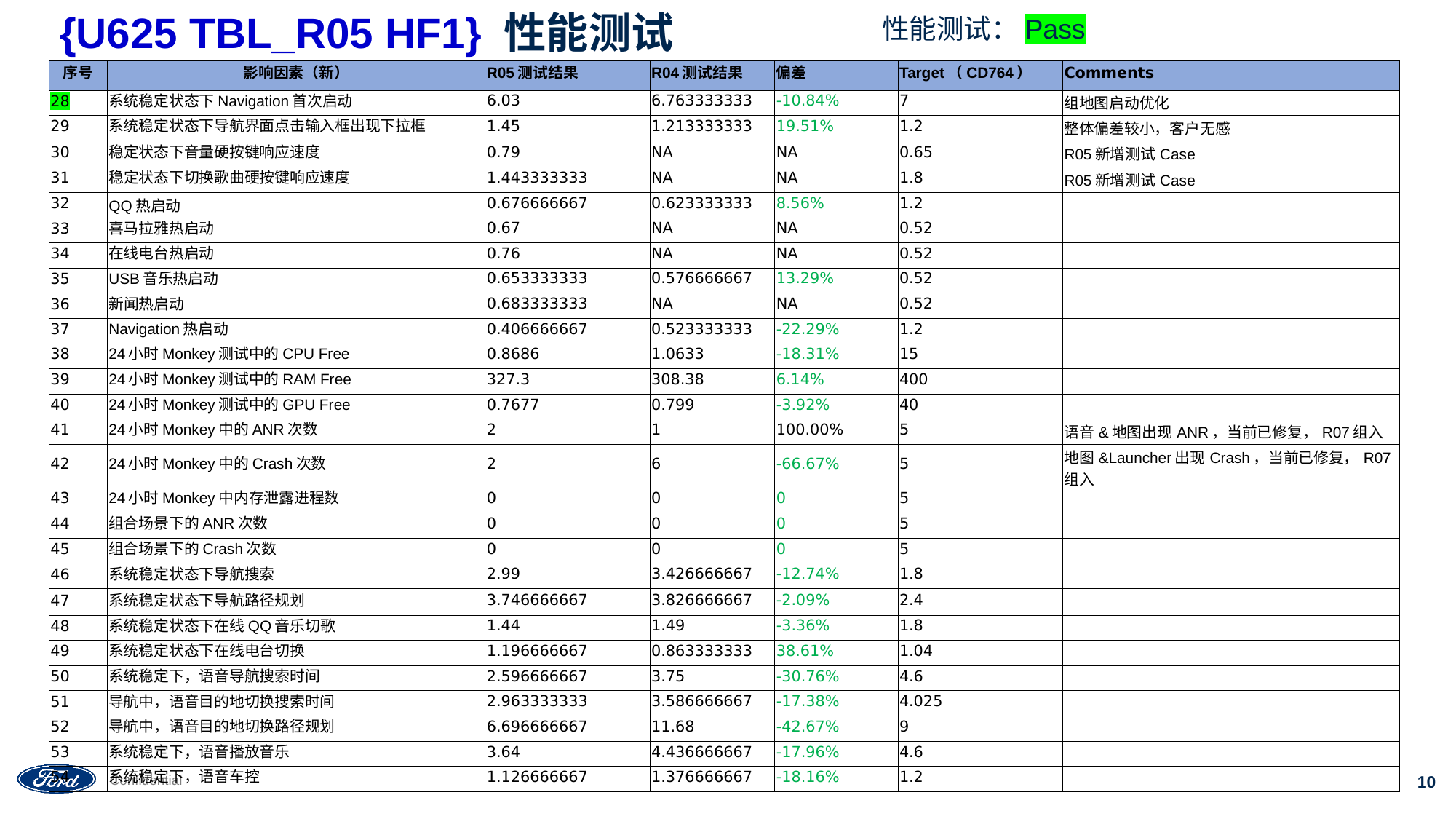

性能测试：Pass

# {U625 TBL_R05 HF1} 性能测试
| 序号 | 影响因素（新） | R05测试结果 | R04测试结果 | 偏差 | Target（CD764） | Comments |
| --- | --- | --- | --- | --- | --- | --- |
| 28 | 系统稳定状态下Navigation首次启动 | 6.03 | 6.763333333 | -10.84% | 7 | 组地图启动优化 |
| 29 | 系统稳定状态下导航界面点击输入框出现下拉框 | 1.45 | 1.213333333 | 19.51% | 1.2 | 整体偏差较小，客户无感 |
| 30 | 稳定状态下音量硬按键响应速度 | 0.79 | NA | NA | 0.65 | R05新增测试Case |
| 31 | 稳定状态下切换歌曲硬按键响应速度 | 1.443333333 | NA | NA | 1.8 | R05新增测试Case |
| 32 | QQ热启动 | 0.676666667 | 0.623333333 | 8.56% | 1.2 |  |
| 33 | 喜马拉雅热启动 | 0.67 | NA | NA | 0.52 |  |
| 34 | 在线电台热启动 | 0.76 | NA | NA | 0.52 |  |
| 35 | USB音乐热启动 | 0.653333333 | 0.576666667 | 13.29% | 0.52 |  |
| 36 | 新闻热启动 | 0.683333333 | NA | NA | 0.52 |  |
| 37 | Navigation热启动 | 0.406666667 | 0.523333333 | -22.29% | 1.2 |  |
| 38 | 24小时Monkey测试中的CPU Free | 0.8686 | 1.0633 | -18.31% | 15 |  |
| 39 | 24小时Monkey测试中的RAM Free | 327.3 | 308.38 | 6.14% | 400 |  |
| 40 | 24小时Monkey测试中的GPU Free | 0.7677 | 0.799 | -3.92% | 40 |  |
| 41 | 24小时Monkey中的ANR次数 | 2 | 1 | 100.00% | 5 | 语音&地图出现ANR，当前已修复，R07组入 |
| 42 | 24小时Monkey中的Crash次数 | 2 | 6 | -66.67% | 5 | 地图&Launcher出现Crash，当前已修复，R07组入 |
| 43 | 24小时Monkey中内存泄露进程数 | 0 | 0 | 0 | 5 |  |
| 44 | 组合场景下的ANR次数 | 0 | 0 | 0 | 5 |  |
| 45 | 组合场景下的Crash次数 | 0 | 0 | 0 | 5 |  |
| 46 | 系统稳定状态下导航搜索 | 2.99 | 3.426666667 | -12.74% | 1.8 |  |
| 47 | 系统稳定状态下导航路径规划 | 3.746666667 | 3.826666667 | -2.09% | 2.4 |  |
| 48 | 系统稳定状态下在线QQ音乐切歌 | 1.44 | 1.49 | -3.36% | 1.8 |  |
| 49 | 系统稳定状态下在线电台切换 | 1.196666667 | 0.863333333 | 38.61% | 1.04 |  |
| 50 | 系统稳定下，语音导航搜索时间 | 2.596666667 | 3.75 | -30.76% | 4.6 |  |
| 51 | 导航中，语音目的地切换搜索时间 | 2.963333333 | 3.586666667 | -17.38% | 4.025 |  |
| 52 | 导航中，语音目的地切换路径规划 | 6.696666667 | 11.68 | -42.67% | 9 |  |
| 53 | 系统稳定下，语音播放音乐 | 3.64 | 4.436666667 | -17.96% | 4.6 |  |
| 54 | 系统稳定下，语音车控 | 1.126666667 | 1.376666667 | -18.16% | 1.2 |  |